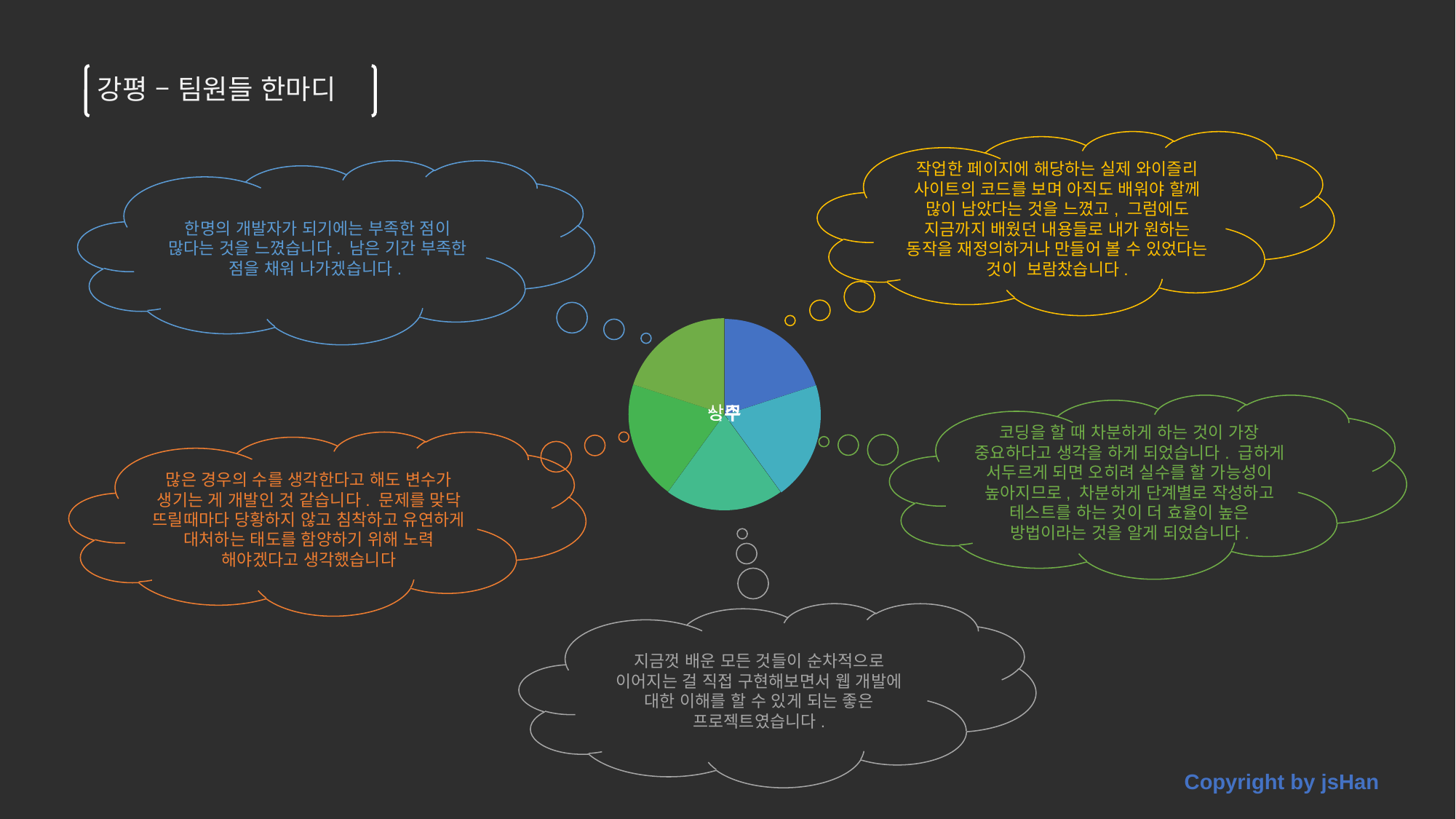

강평 – 팀원들 한마디
작업한 페이지에 해당하는 실제 와이즐리 사이트의 코드를 보며 아직도 배워야 할께 많이 남았다는 것을 느꼈고, 그럼에도 지금까지 배웠던 내용들로 내가 원하는 동작을 재정의하거나 만들어 볼 수 있었다는 것이  보람찼습니다.
한명의 개발자가 되기에는 부족한 점이 많다는 것을 느꼈습니다. 남은 기간 부족한 점을 채워 나가겠습니다.
호빈
현구
준수
영주
상수
코딩을 할 때 차분하게 하는 것이 가장 중요하다고 생각을 하게 되었습니다. 급하게 서두르게 되면 오히려 실수를 할 가능성이 높아지므로, 차분하게 단계별로 작성하고 테스트를 하는 것이 더 효율이 높은 방법이라는 것을 알게 되었습니다.
많은 경우의 수를 생각한다고 해도 변수가 생기는 게 개발인 것 같습니다. 문제를 맞닥 뜨릴때마다 당황하지 않고 침착하고 유연하게 대처하는 태도를 함양하기 위해 노력 해야겠다고 생각했습니다
지금껏 배운 모든 것들이 순차적으로 이어지는 걸 직접 구현해보면서 웹 개발에 대한 이해를 할 수 있게 되는 좋은 프로젝트였습니다.